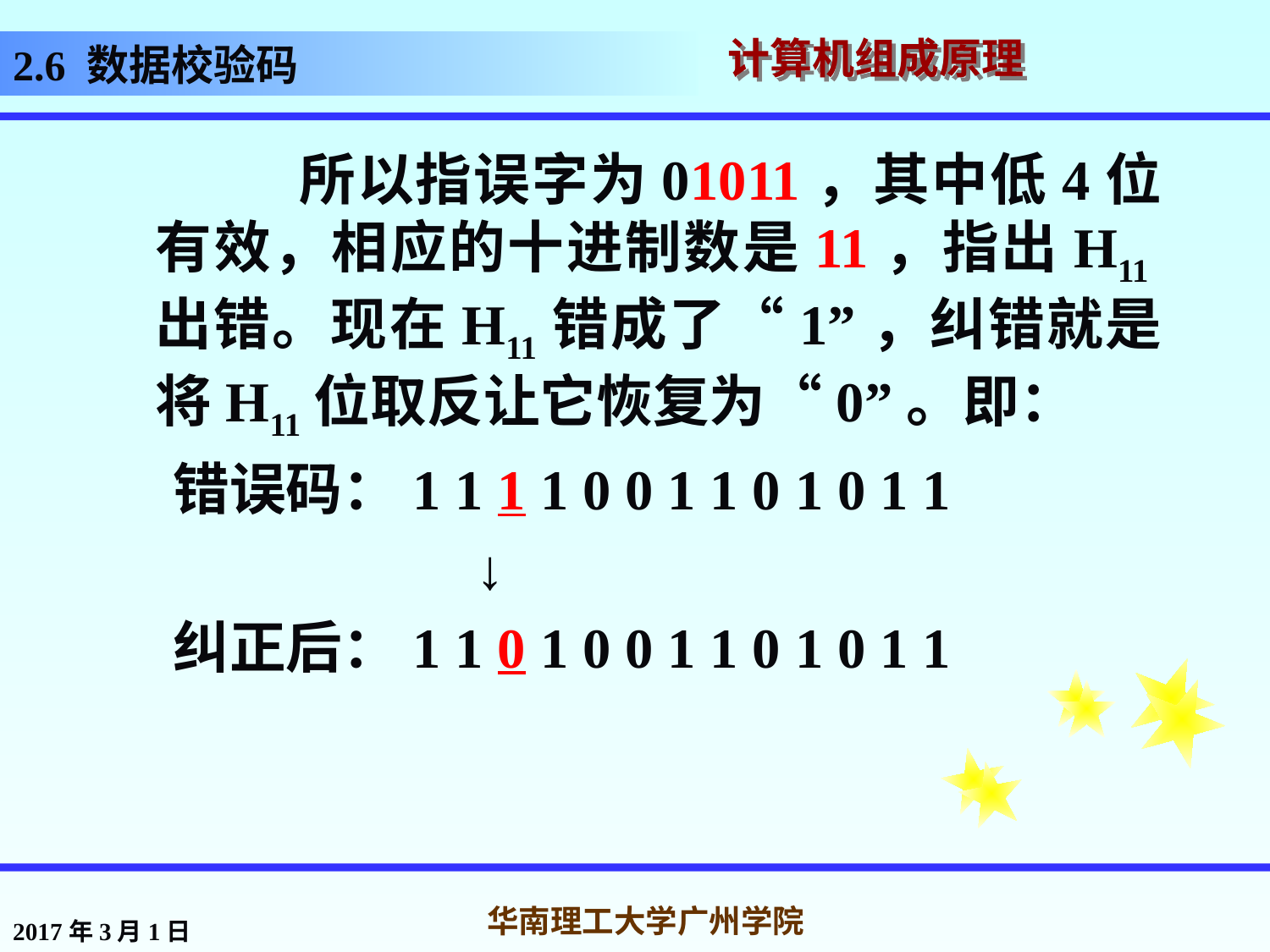

# 2.6 数据校验码
            所以指误字为01011，其中低4位有效，相应的十进制数是11，指出H11出错。现在H11错成了“1”，纠错就是将H11位取反让它恢复为“0”。即：
    错误码：1 1 1 1 0 0 1 1 0 1 0 1 1
                          ↓
    纠正后：1 1 0 1 0 0 1 1 0 1 0 1 1
2017年3月1日
华南理工大学广州学院